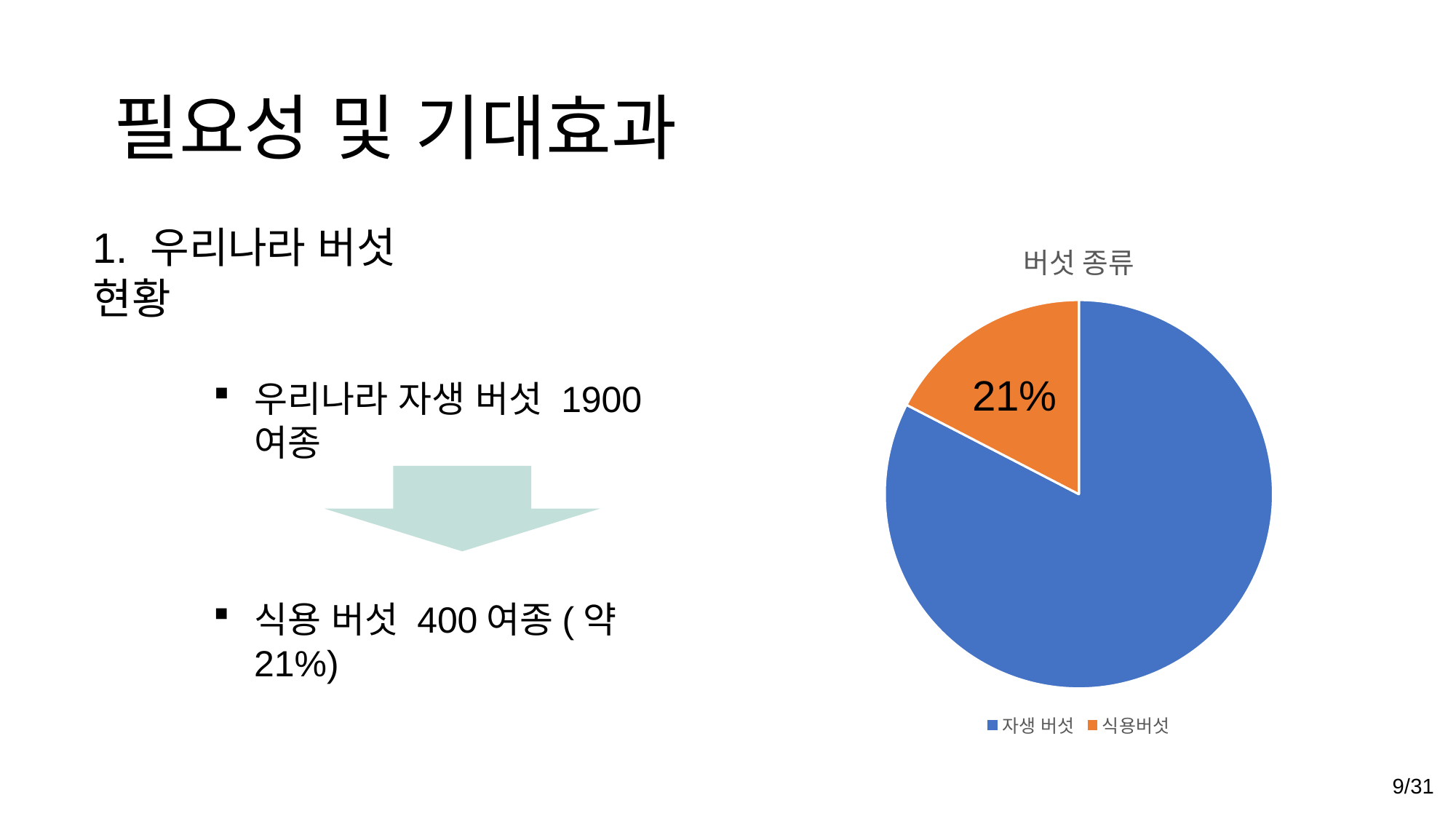

# 필요성 및 기대효과
1. 우리나라 버섯 현황

### Chart:

| Category | 버섯 종류 |
|---|---|
| 자생 버섯 | 1900.0 |
| 식용버섯 | 400.0 |
21%

우리나라 자생 버섯 1900여종
식용 버섯 400여종(약 21%)
9/31